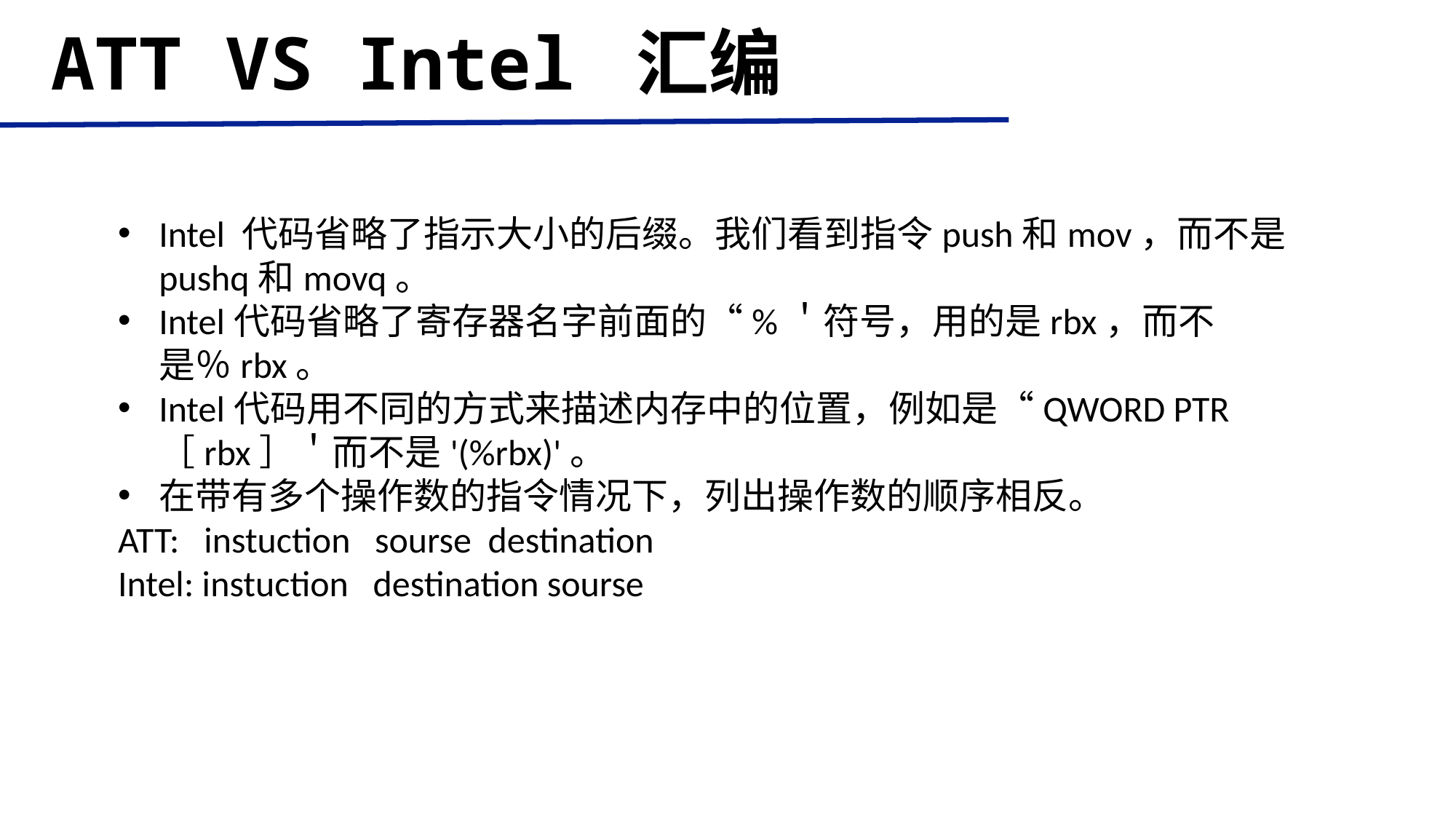

# ATT VS Intel 汇编
Intel 代码省略了指示大小的后缀。我们看到指令push和mov，而不是pushq和movq。
Intel代码省略了寄存器名字前面的“%＇符号，用的是rbx，而不是％rbx。
Intel代码用不同的方式来描述内存中的位置，例如是“QWORD PTR ［rbx］＇而不是'(%rbx)'。
在带有多个操作数的指令情况下，列出操作数的顺序相反。
ATT:   instuction   sourse  destination
Intel: instuction   destination sourse